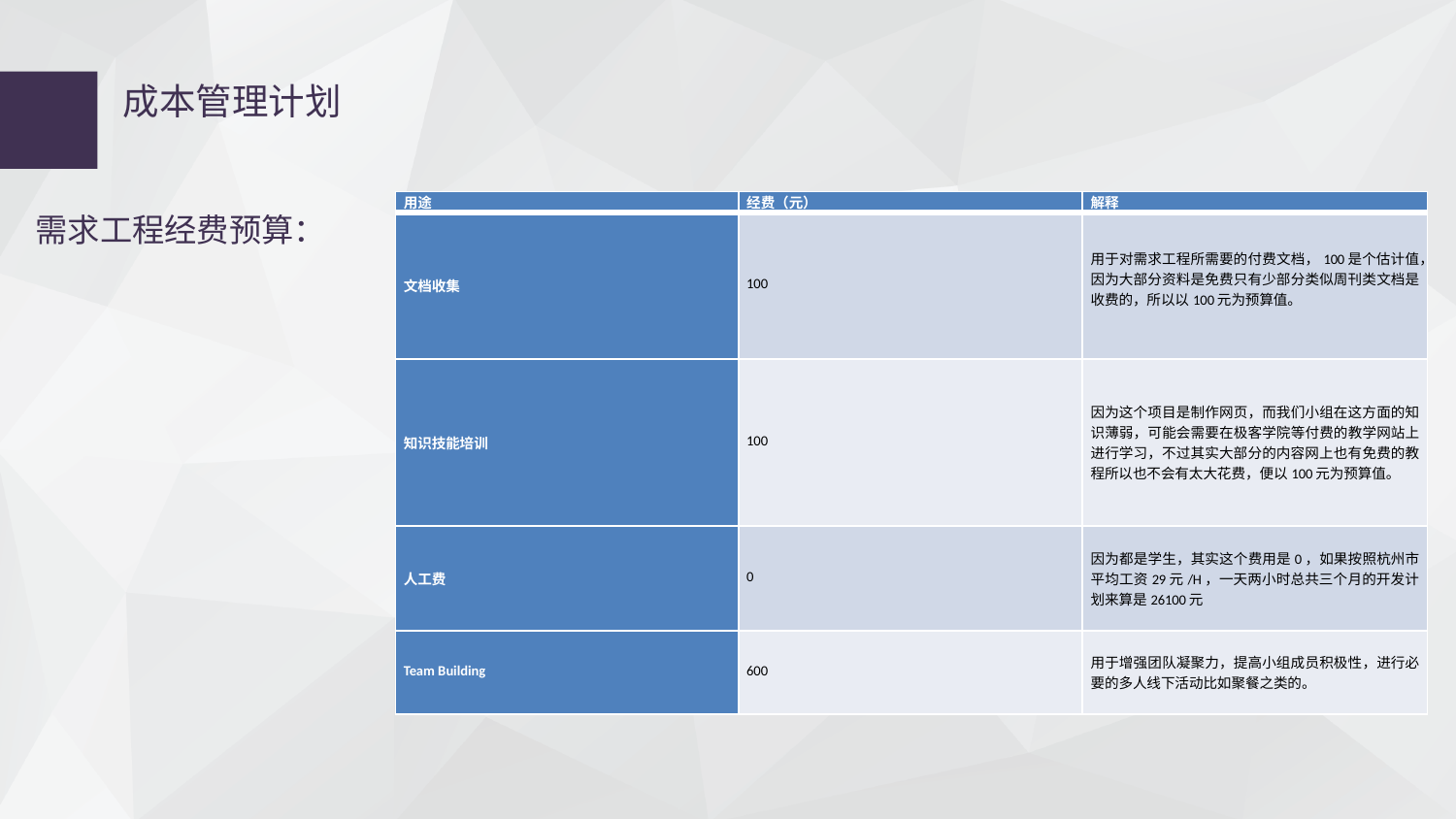

成本管理计划
| 用途 | 经费（元） | 解释 |
| --- | --- | --- |
| 文档收集 | 100 | 用于对需求工程所需要的付费文档，100是个估计值，因为大部分资料是免费只有少部分类似周刊类文档是收费的，所以以100元为预算值。 |
| 知识技能培训 | 100 | 因为这个项目是制作网页，而我们小组在这方面的知识薄弱，可能会需要在极客学院等付费的教学网站上进行学习，不过其实大部分的内容网上也有免费的教程所以也不会有太大花费，便以100元为预算值。 |
| 人工费 | 0 | 因为都是学生，其实这个费用是0，如果按照杭州市平均工资29元/H，一天两小时总共三个月的开发计划来算是26100元 |
| Team Building | 600 | 用于增强团队凝聚力，提高小组成员积极性，进行必要的多人线下活动比如聚餐之类的。 |
需求工程经费预算：